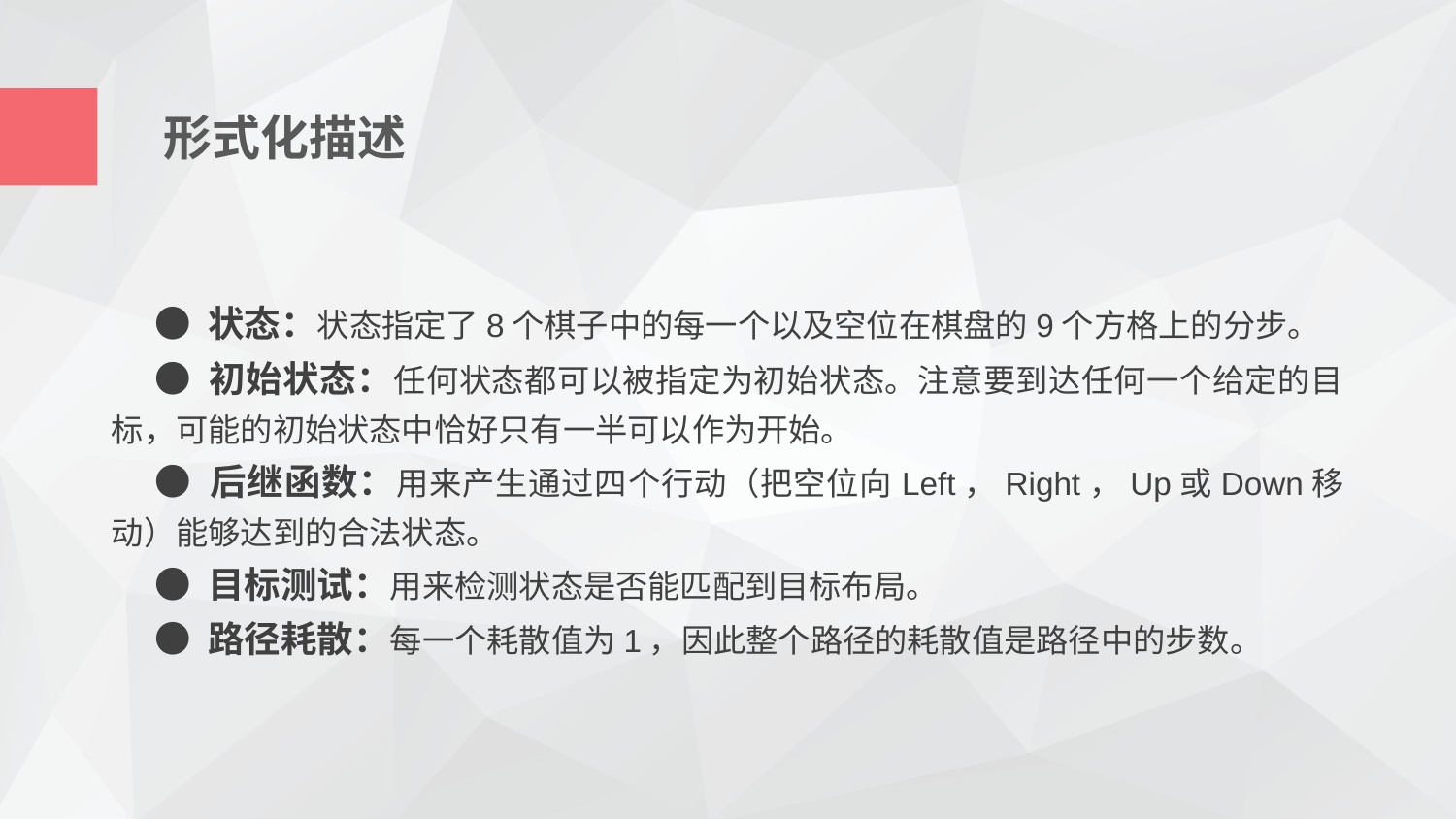

形式化描述
● 状态：状态指定了8个棋子中的每一个以及空位在棋盘的9个方格上的分步。
● 初始状态：任何状态都可以被指定为初始状态。注意要到达任何一个给定的目标，可能的初始状态中恰好只有一半可以作为开始。
● 后继函数：用来产生通过四个行动（把空位向Left，Right，Up或Down移动）能够达到的合法状态。
● 目标测试：用来检测状态是否能匹配到目标布局。
● 路径耗散：每一个耗散值为1，因此整个路径的耗散值是路径中的步数。